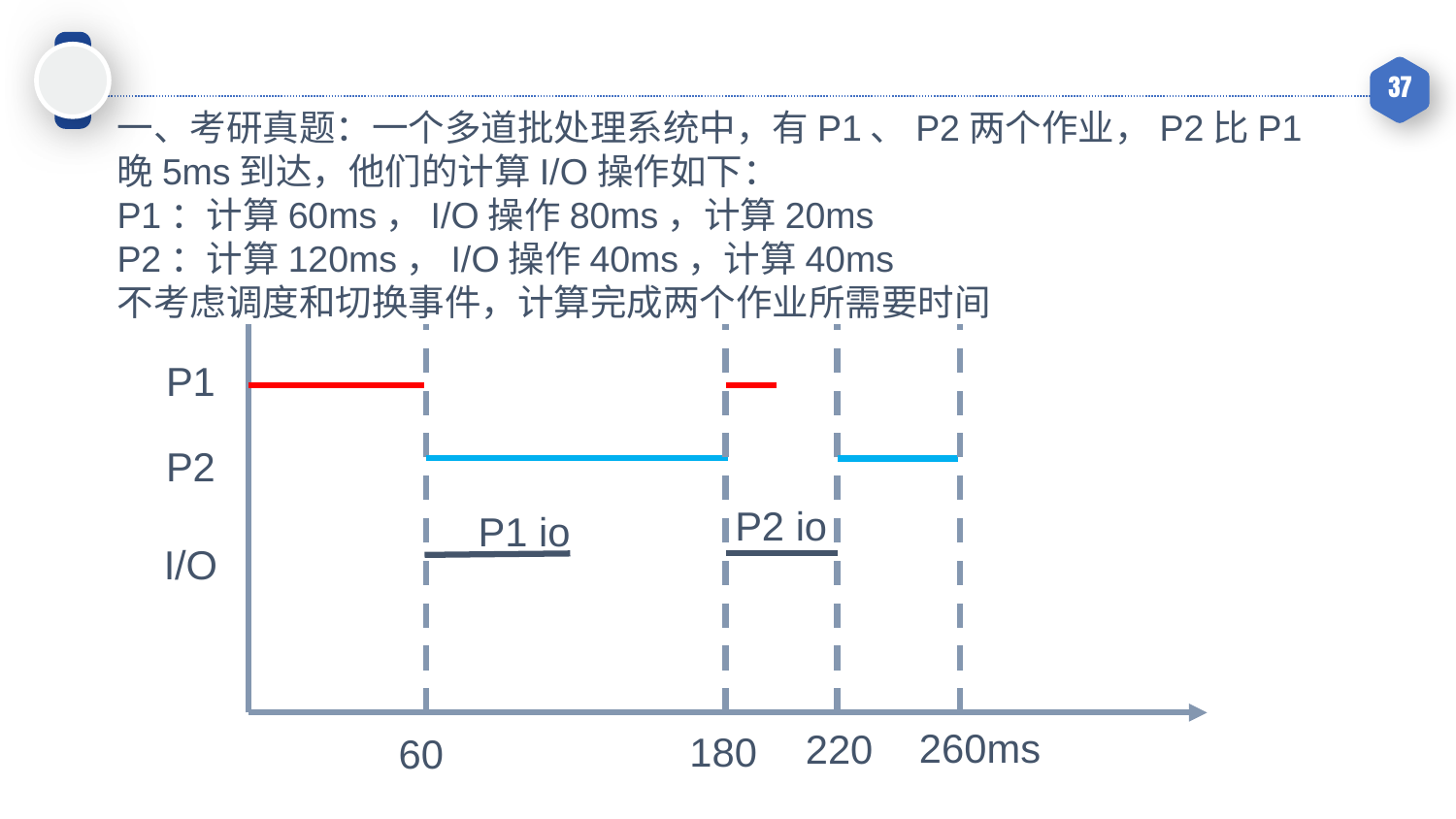

一、考研真题：一个多道批处理系统中，有P1、P2两个作业，P2比P1
晚5ms到达，他们的计算I/O操作如下：
P1：计算60ms，I/O操作80ms，计算20ms
P2：计算120ms，I/O操作40ms，计算40ms
不考虑调度和切换事件，计算完成两个作业所需要时间
P1
P2
P2 io
P1 io
I/O
260ms
220
180
60